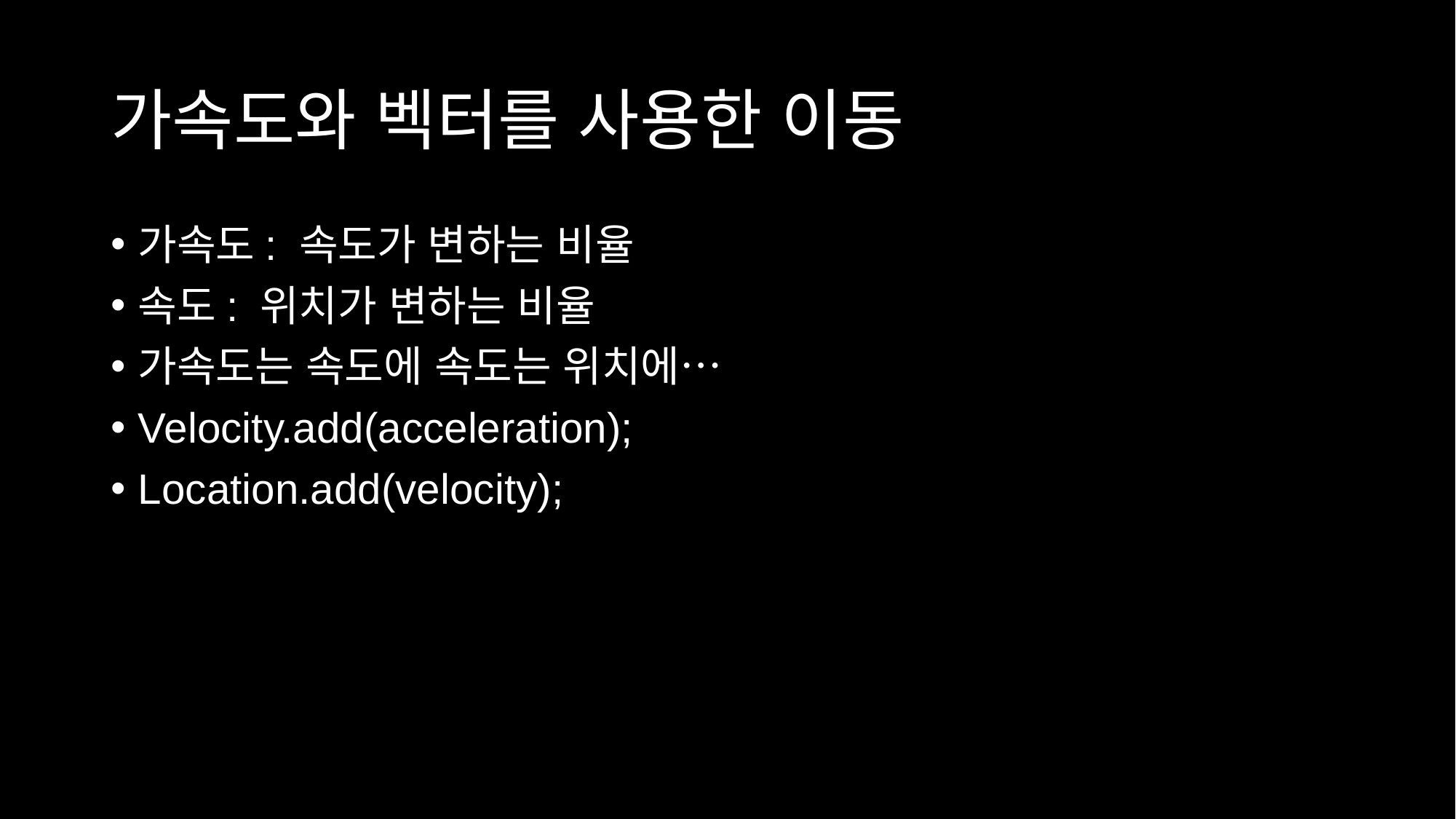

# 가속도와 벡터를 사용한 이동
가속도: 속도가 변하는 비율
속도: 위치가 변하는 비율
가속도는 속도에 속도는 위치에…
Velocity.add(acceleration);
Location.add(velocity);